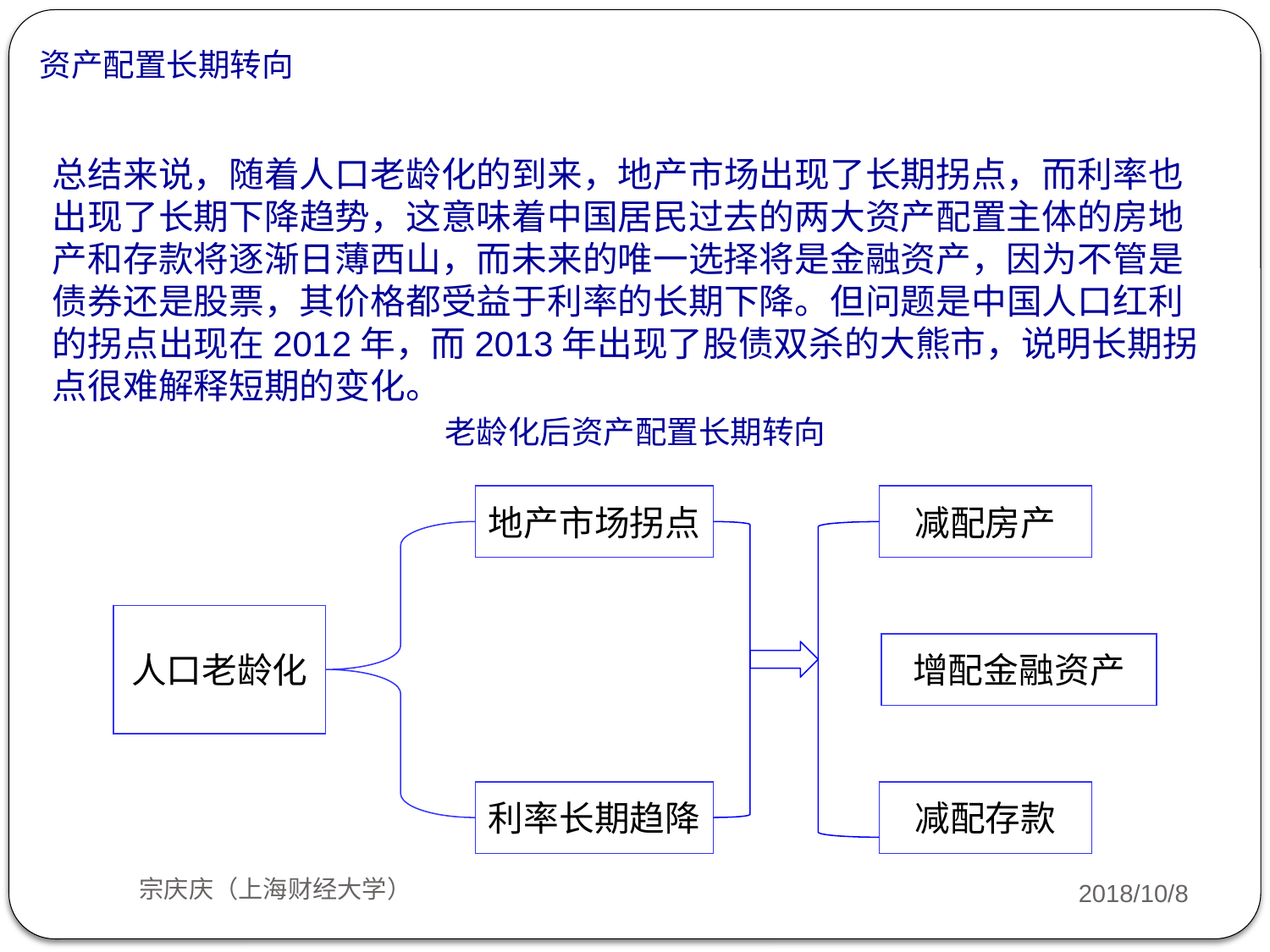

资产配置长期转向
总结来说，随着人口老龄化的到来，地产市场出现了长期拐点，而利率也出现了长期下降趋势，这意味着中国居民过去的两大资产配置主体的房地产和存款将逐渐日薄西山，而未来的唯一选择将是金融资产，因为不管是债券还是股票，其价格都受益于利率的长期下降。但问题是中国人口红利的拐点出现在2012年，而2013年出现了股债双杀的大熊市，说明长期拐点很难解释短期的变化。
老龄化后资产配置长期转向
地产市场拐点
减配房产

人口老龄化
增配金融资产

利率长期趋降
减配存款
宗庆庆（上海财经大学）
2018/10/8